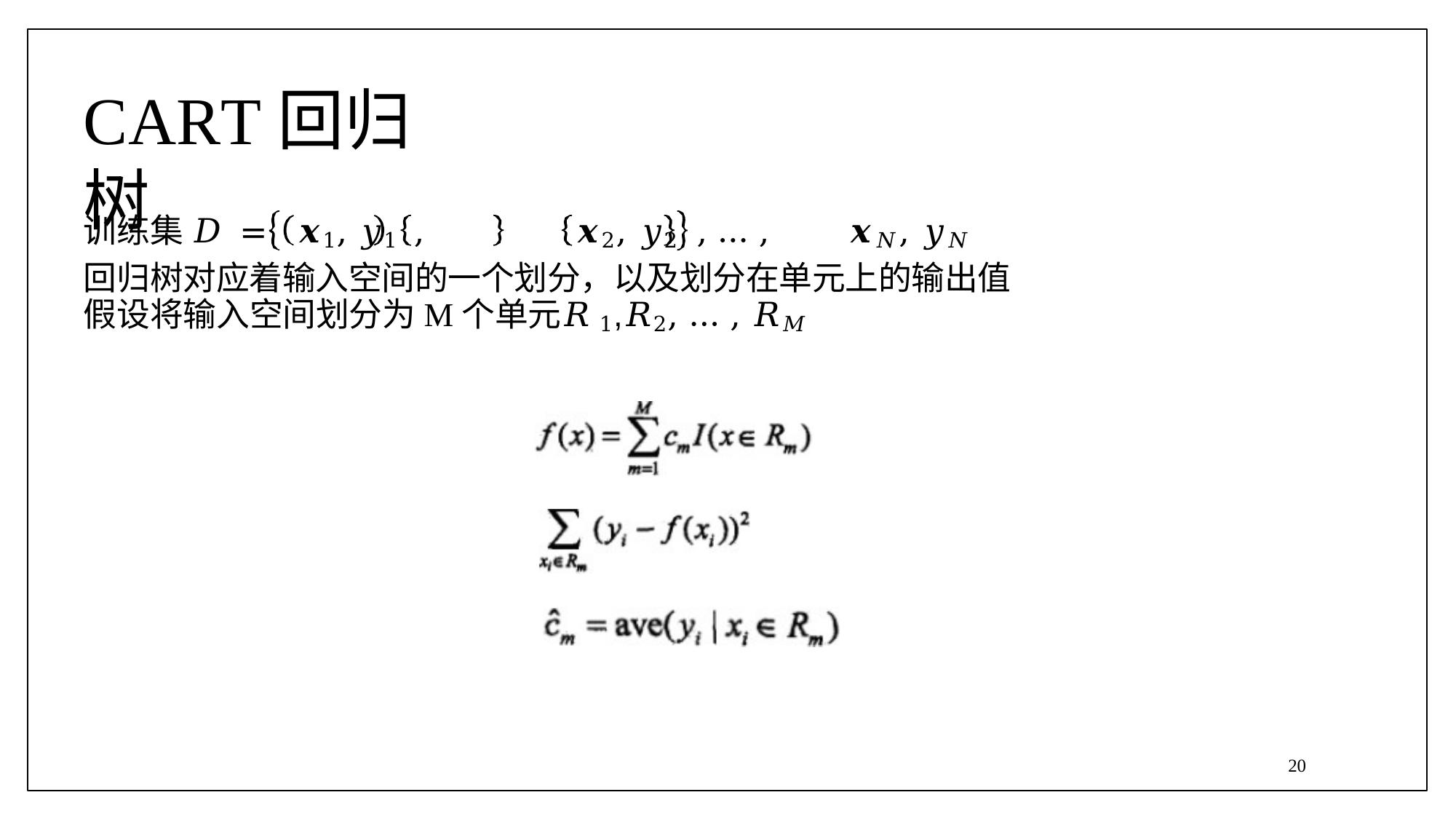

# CART回归树
训练集 𝐷 =	𝒙1, 𝑦1	,	𝒙2, 𝑦2   , … ,	𝒙𝑁, 𝑦𝑁
回归树对应着输入空间的一个划分，以及划分在单元上的输出值
假设将输入空间划分为M个单元𝑅1,𝑅2, … , 𝑅𝑀

20